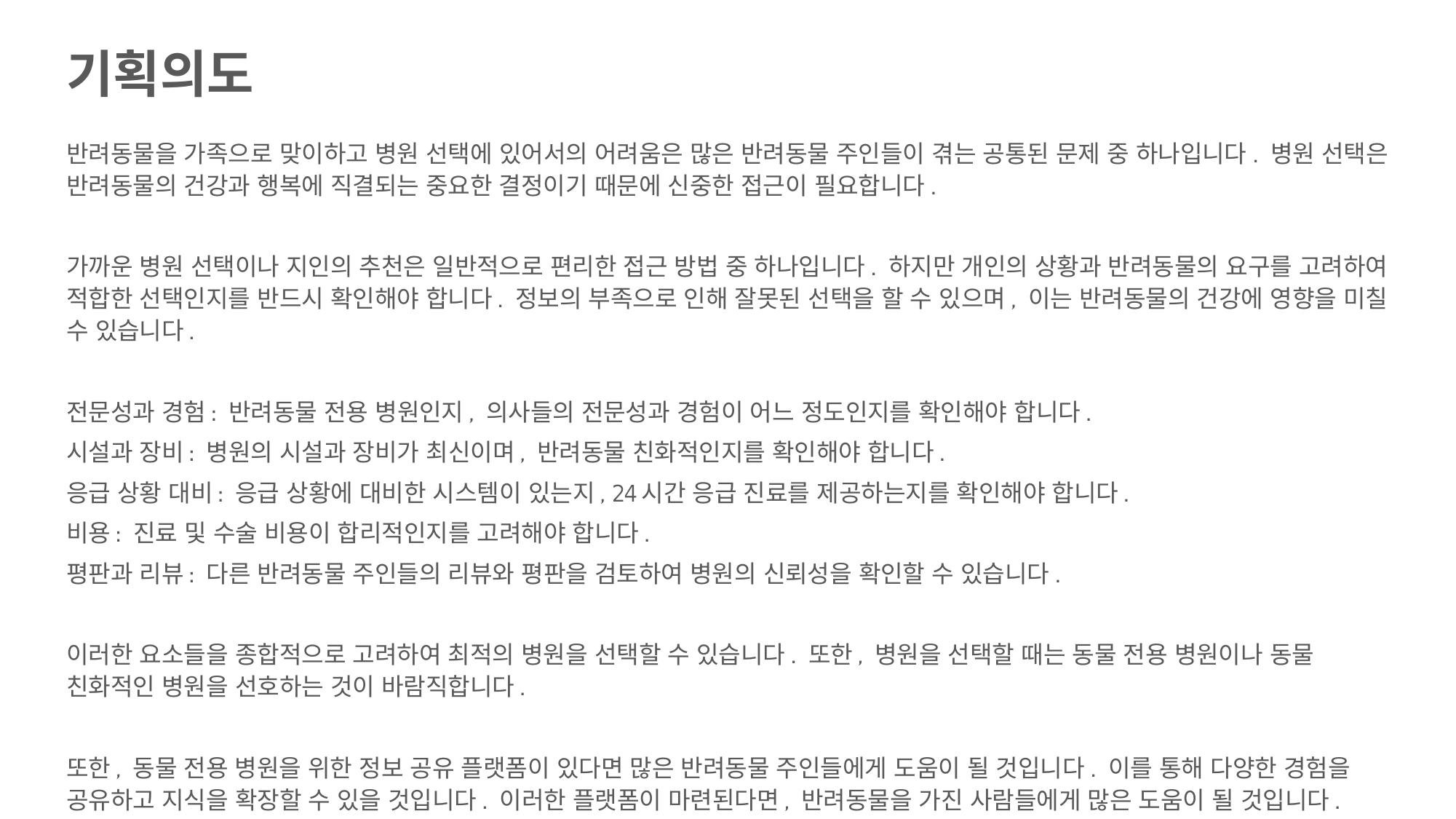

기획의도

반려동물을 가족으로 맞이하고 병원 선택에 있어서의 어려움은 많은 반려동물 주인들이 겪는 공통된 문제 중 하나입니다. 병원 선택은 반려동물의 건강과 행복에 직결되는 중요한 결정이기 때문에 신중한 접근이 필요합니다.

가까운 병원 선택이나 지인의 추천은 일반적으로 편리한 접근 방법 중 하나입니다. 하지만 개인의 상황과 반려동물의 요구를 고려하여 적합한 선택인지를 반드시 확인해야 합니다. 정보의 부족으로 인해 잘못된 선택을 할 수 있으며, 이는 반려동물의 건강에 영향을 미칠 수 있습니다.

전문성과 경험: 반려동물 전용 병원인지, 의사들의 전문성과 경험이 어느 정도인지를 확인해야 합니다.
시설과 장비: 병원의 시설과 장비가 최신이며, 반려동물 친화적인지를 확인해야 합니다.
응급 상황 대비: 응급 상황에 대비한 시스템이 있는지, 24시간 응급 진료를 제공하는지를 확인해야 합니다.
비용: 진료 및 수술 비용이 합리적인지를 고려해야 합니다.
평판과 리뷰: 다른 반려동물 주인들의 리뷰와 평판을 검토하여 병원의 신뢰성을 확인할 수 있습니다.

이러한 요소들을 종합적으로 고려하여 최적의 병원을 선택할 수 있습니다. 또한, 병원을 선택할 때는 동물 전용 병원이나 동물 친화적인 병원을 선호하는 것이 바람직합니다.

또한, 동물 전용 병원을 위한 정보 공유 플랫폼이 있다면 많은 반려동물 주인들에게 도움이 될 것입니다. 이를 통해 다양한 경험을 공유하고 지식을 확장할 수 있을 것입니다. 이러한 플랫폼이 마련된다면, 반려동물을 가진 사람들에게 많은 도움이 될 것입니다.